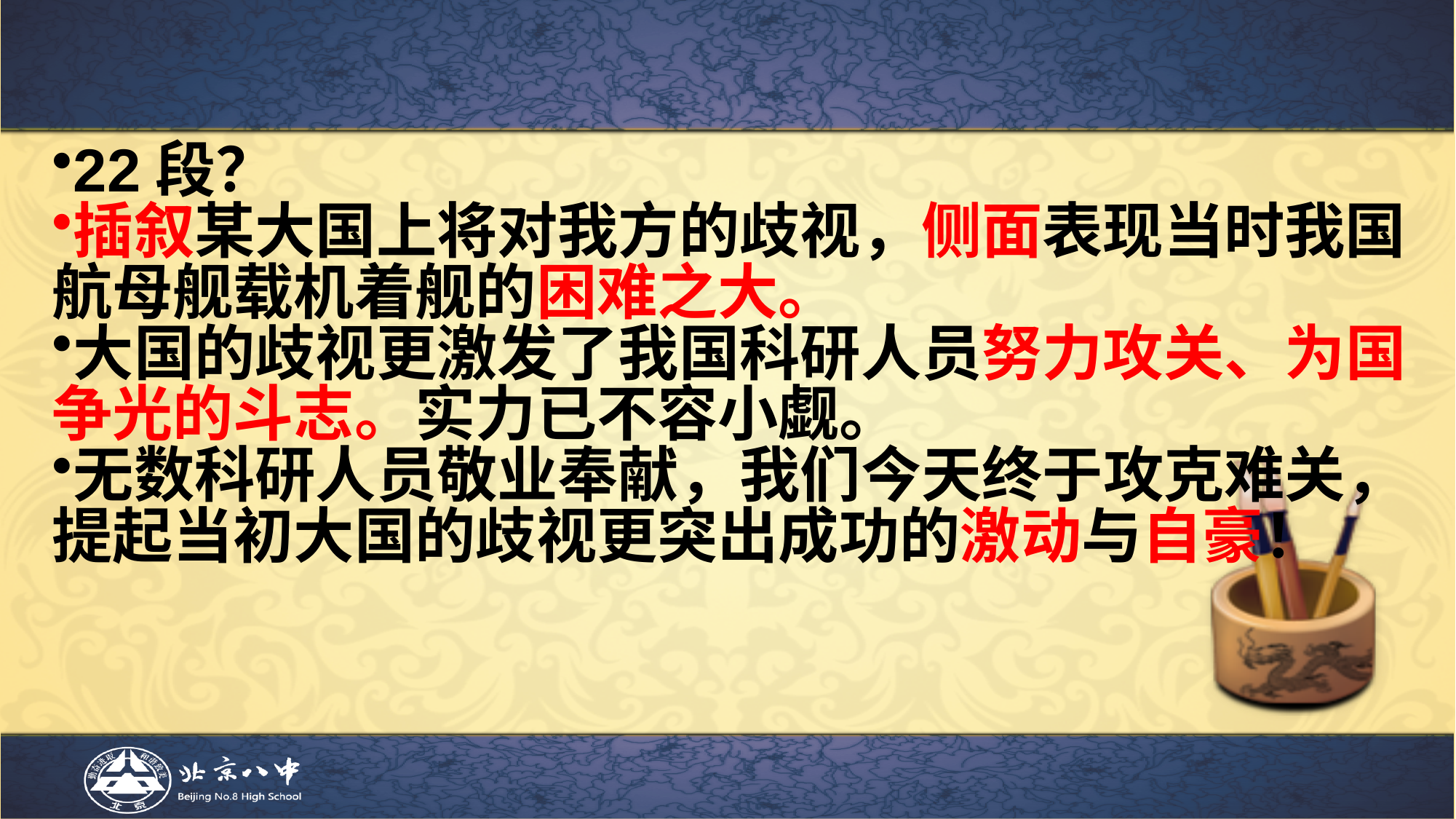

#
22段？
插叙某大国上将对我方的歧视，侧面表现当时我国航母舰载机着舰的困难之大。
大国的歧视更激发了我国科研人员努力攻关、为国争光的斗志。实力已不容小觑。
无数科研人员敬业奉献，我们今天终于攻克难关，提起当初大国的歧视更突出成功的激动与自豪！